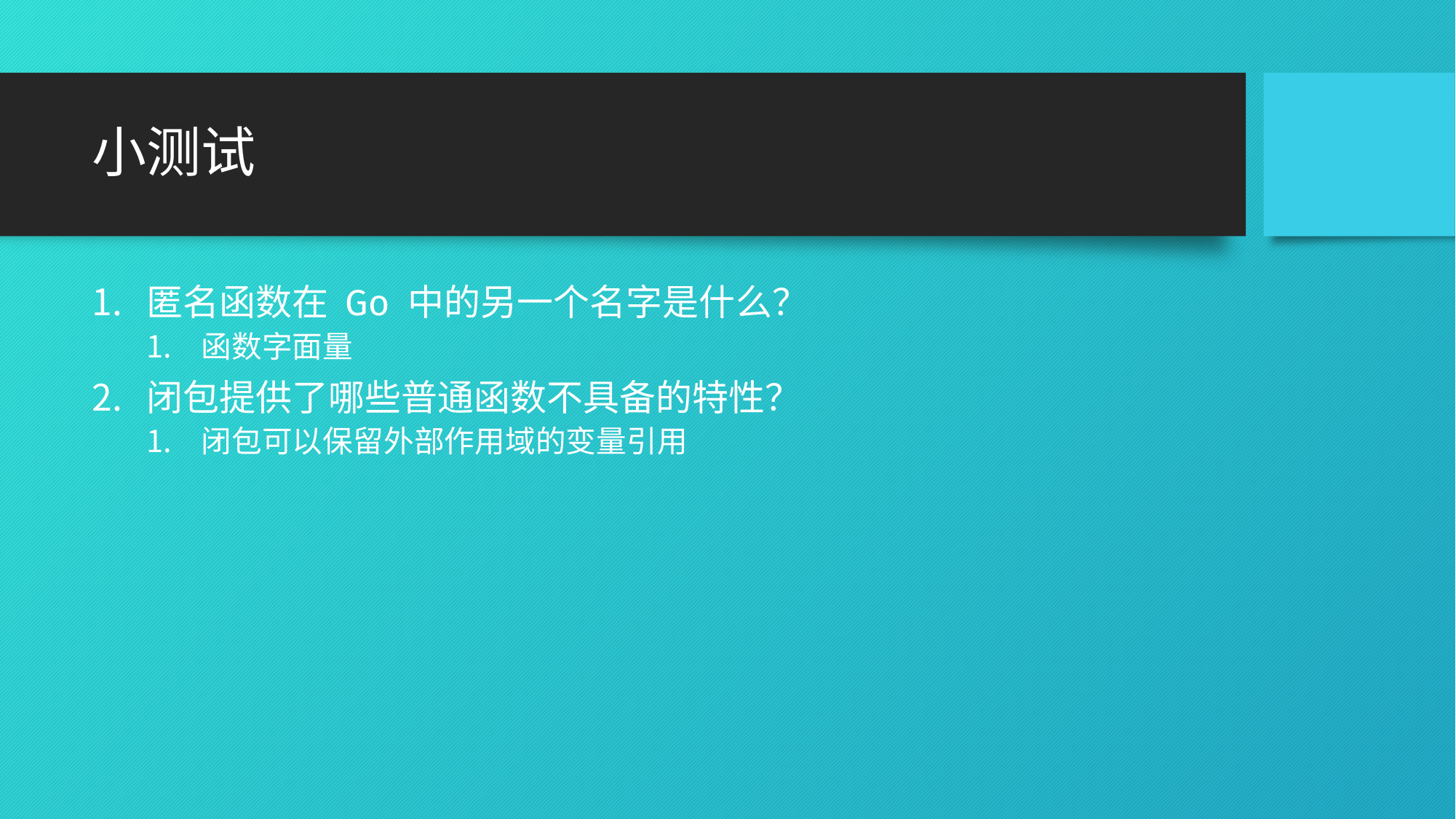

# 小测试
匿名函数在 Go 中的另一个名字是什么？
函数字面量
闭包提供了哪些普通函数不具备的特性？
闭包可以保留外部作用域的变量引用